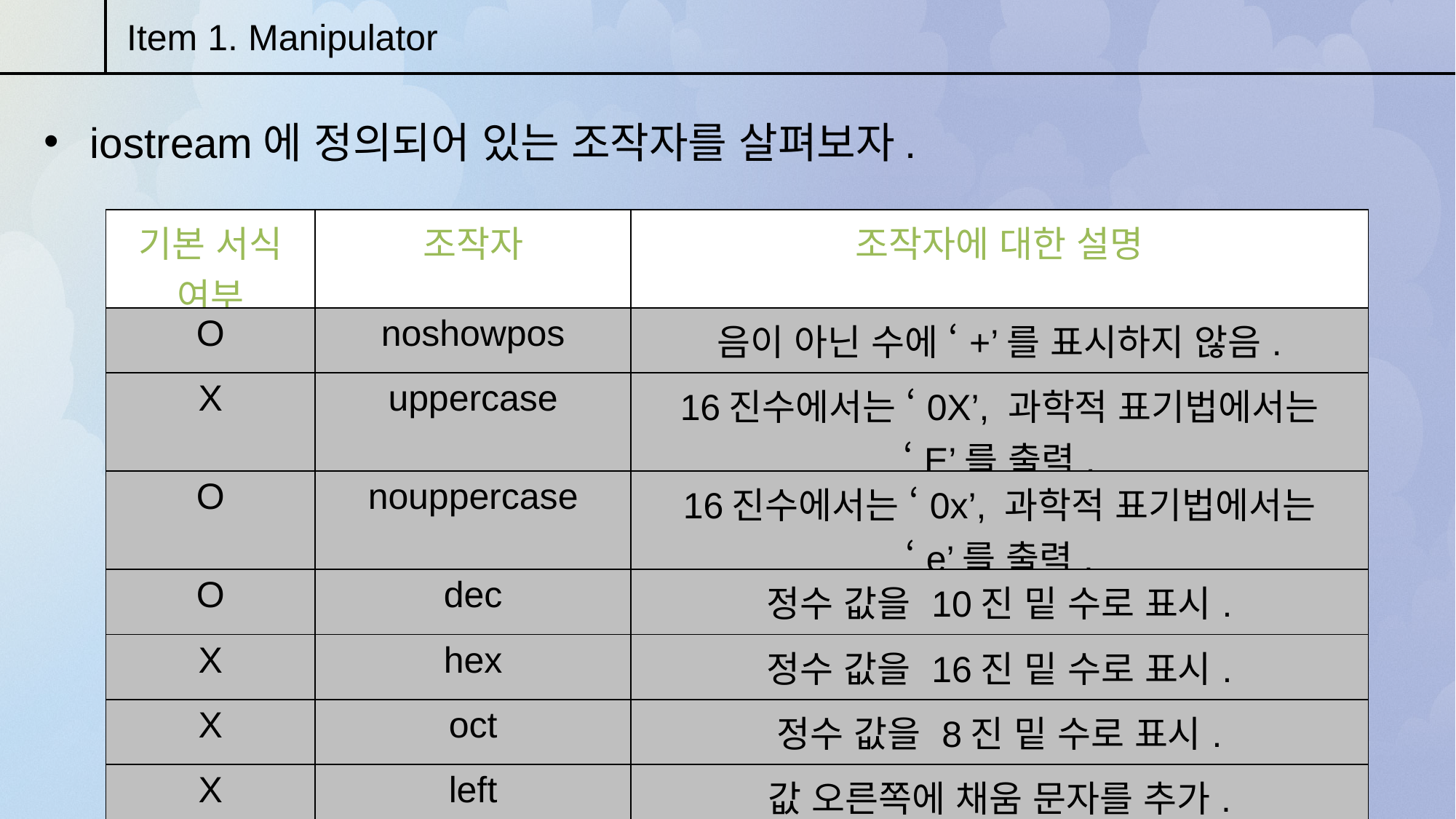

Item 1. Manipulator
 iostream에 정의되어 있는 조작자를 살펴보자.
| 기본 서식 여부 | 조작자 | 조작자에 대한 설명 |
| --- | --- | --- |
| O | noshowpos | 음이 아닌 수에 ‘+’를 표시하지 않음. |
| X | uppercase | 16진수에서는 ‘0X’, 과학적 표기법에서는 ‘E’를 출력. |
| O | nouppercase | 16진수에서는 ‘0x’, 과학적 표기법에서는 ‘e’를 출력. |
| O | dec | 정수 값을 10진 밑 수로 표시. |
| X | hex | 정수 값을 16진 밑 수로 표시. |
| X | oct | 정수 값을 8진 밑 수로 표시. |
| X | left | 값 오른쪽에 채움 문자를 추가. |